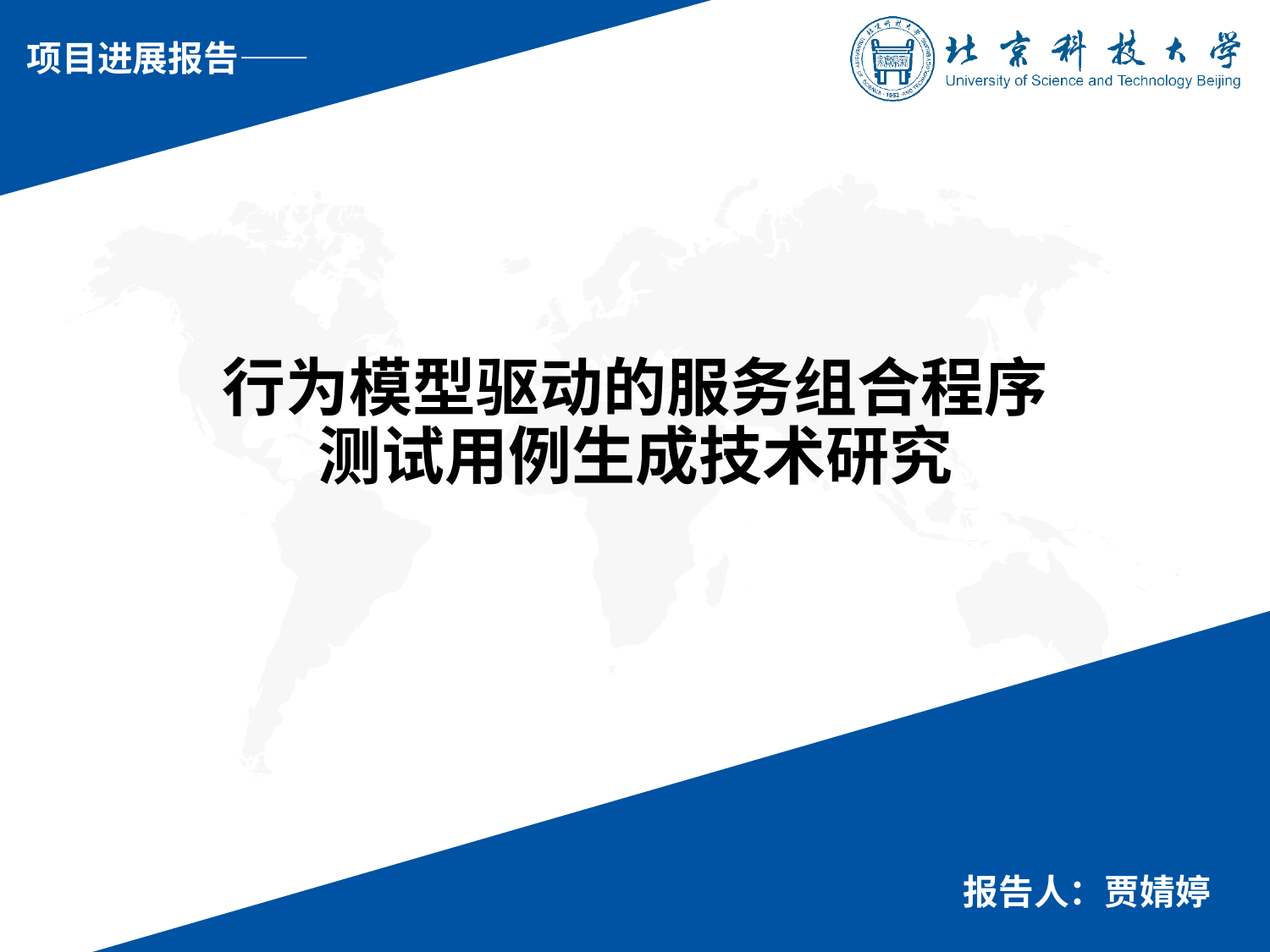

项目进展报告——
行为模型驱动的服务组合程序
测试用例生成技术研究

报告人：贾婧婷